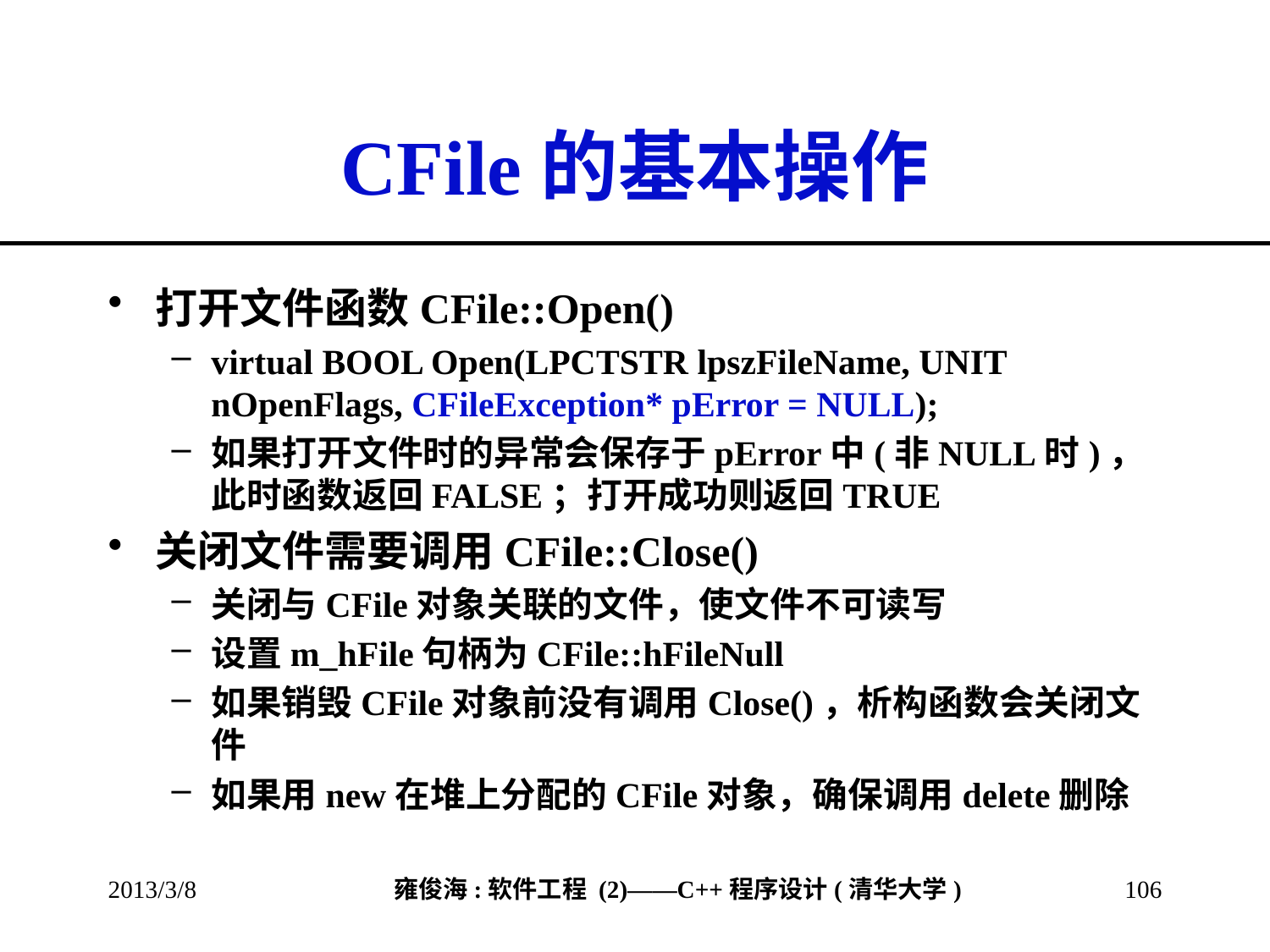

# CFile的基本操作
打开文件函数CFile::Open()
virtual BOOL Open(LPCTSTR lpszFileName, UNIT nOpenFlags, CFileException* pError = NULL);
如果打开文件时的异常会保存于pError中(非NULL时)，此时函数返回FALSE；打开成功则返回TRUE
关闭文件需要调用CFile::Close()
关闭与CFile对象关联的文件，使文件不可读写
设置m_hFile句柄为CFile::hFileNull
如果销毁CFile对象前没有调用Close()，析构函数会关闭文件
如果用new在堆上分配的CFile对象，确保调用delete删除

2013/3/8
106